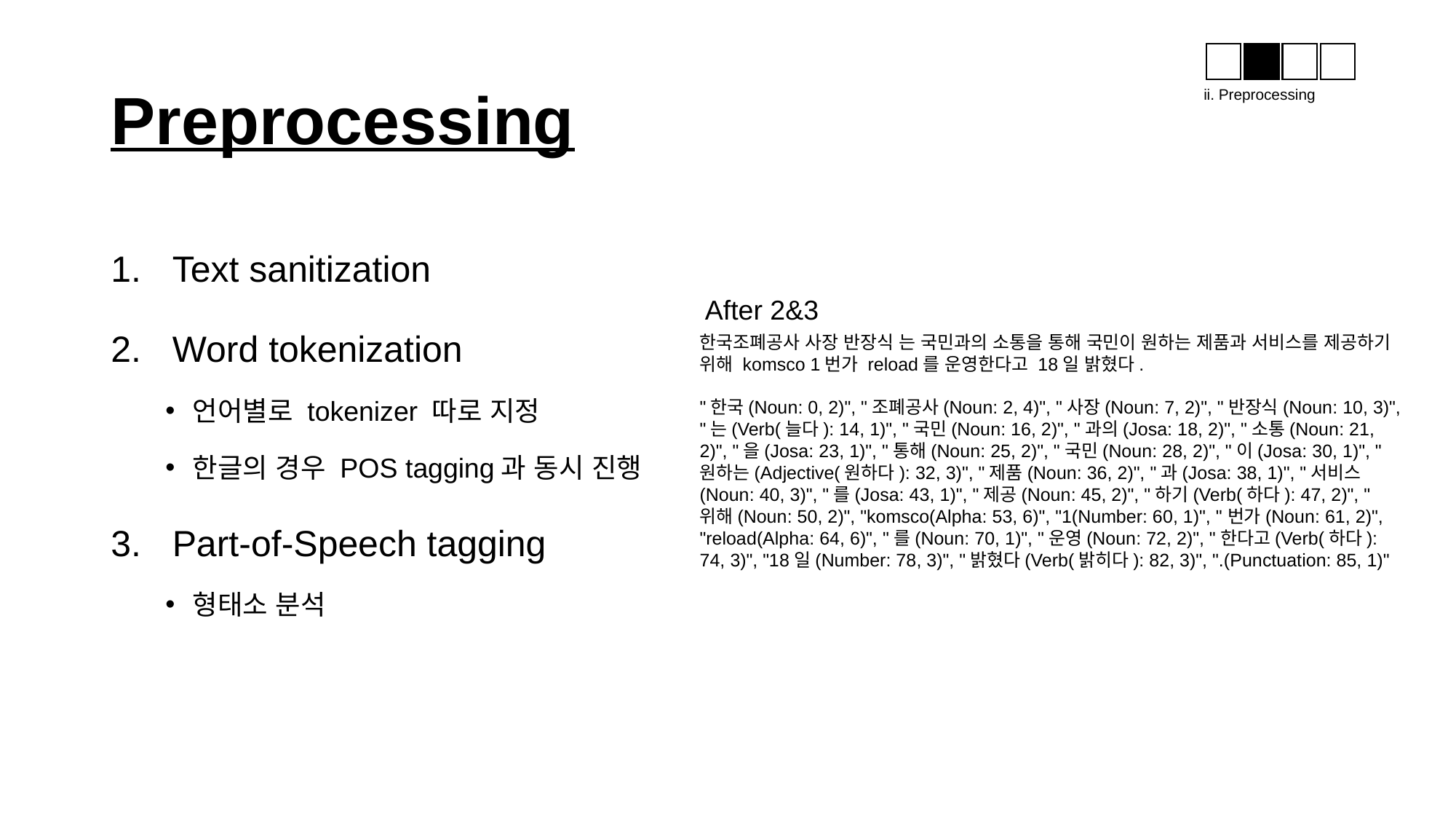

# Preprocessing

ii. Preprocessing
Text sanitization
Word tokenization
언어별로 tokenizer 따로 지정
한글의 경우 POS tagging과 동시 진행
Part-of-Speech tagging
형태소 분석
After 2&3
한국조폐공사 사장 반장식 는 국민과의 소통을 통해 국민이 원하는 제품과 서비스를 제공하기 위해 komsco 1번가 reload를 운영한다고 18일 밝혔다.

"한국(Noun: 0, 2)", "조폐공사(Noun: 2, 4)", "사장(Noun: 7, 2)", "반장식(Noun: 10, 3)", "는(Verb(늘다): 14, 1)", "국민(Noun: 16, 2)", "과의(Josa: 18, 2)", "소통(Noun: 21, 2)", "을(Josa: 23, 1)", "통해(Noun: 25, 2)", "국민(Noun: 28, 2)", "이(Josa: 30, 1)", "원하는(Adjective(원하다): 32, 3)", "제품(Noun: 36, 2)", "과(Josa: 38, 1)", "서비스(Noun: 40, 3)", "를(Josa: 43, 1)", "제공(Noun: 45, 2)", "하기(Verb(하다): 47, 2)", "위해(Noun: 50, 2)", "komsco(Alpha: 53, 6)", "1(Number: 60, 1)", "번가(Noun: 61, 2)", "reload(Alpha: 64, 6)", "를(Noun: 70, 1)", "운영(Noun: 72, 2)", "한다고(Verb(하다): 74, 3)", "18일(Number: 78, 3)", "밝혔다(Verb(밝히다): 82, 3)", ".(Punctuation: 85, 1)"